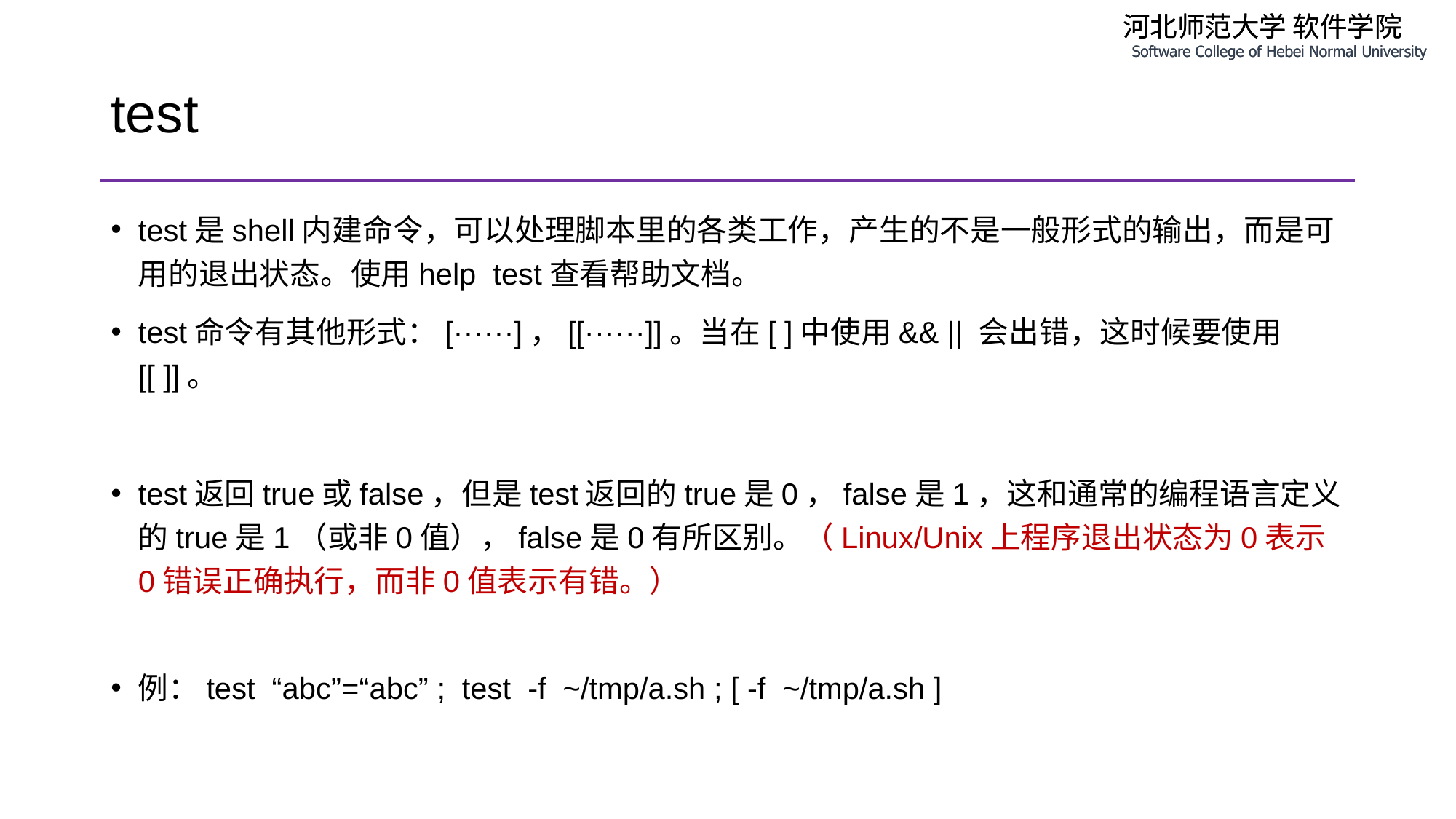

# test
test是shell内建命令，可以处理脚本里的各类工作，产生的不是一般形式的输出，而是可用的退出状态。使用help  test查看帮助文档。
test命令有其他形式：[······]，[[······]]。当在[ ]中使用&& || 会出错，这时候要使用[[ ]]。

test返回true或false，但是test返回的true是0，false是1，这和通常的编程语言定义的true是1（或非0值），false是0有所区别。（Linux/Unix上程序退出状态为0表示0错误正确执行，而非0值表示有错。）

例：test  “abc”=“abc” ;  test  -f  ~/tmp/a.sh ; [ -f  ~/tmp/a.sh ]